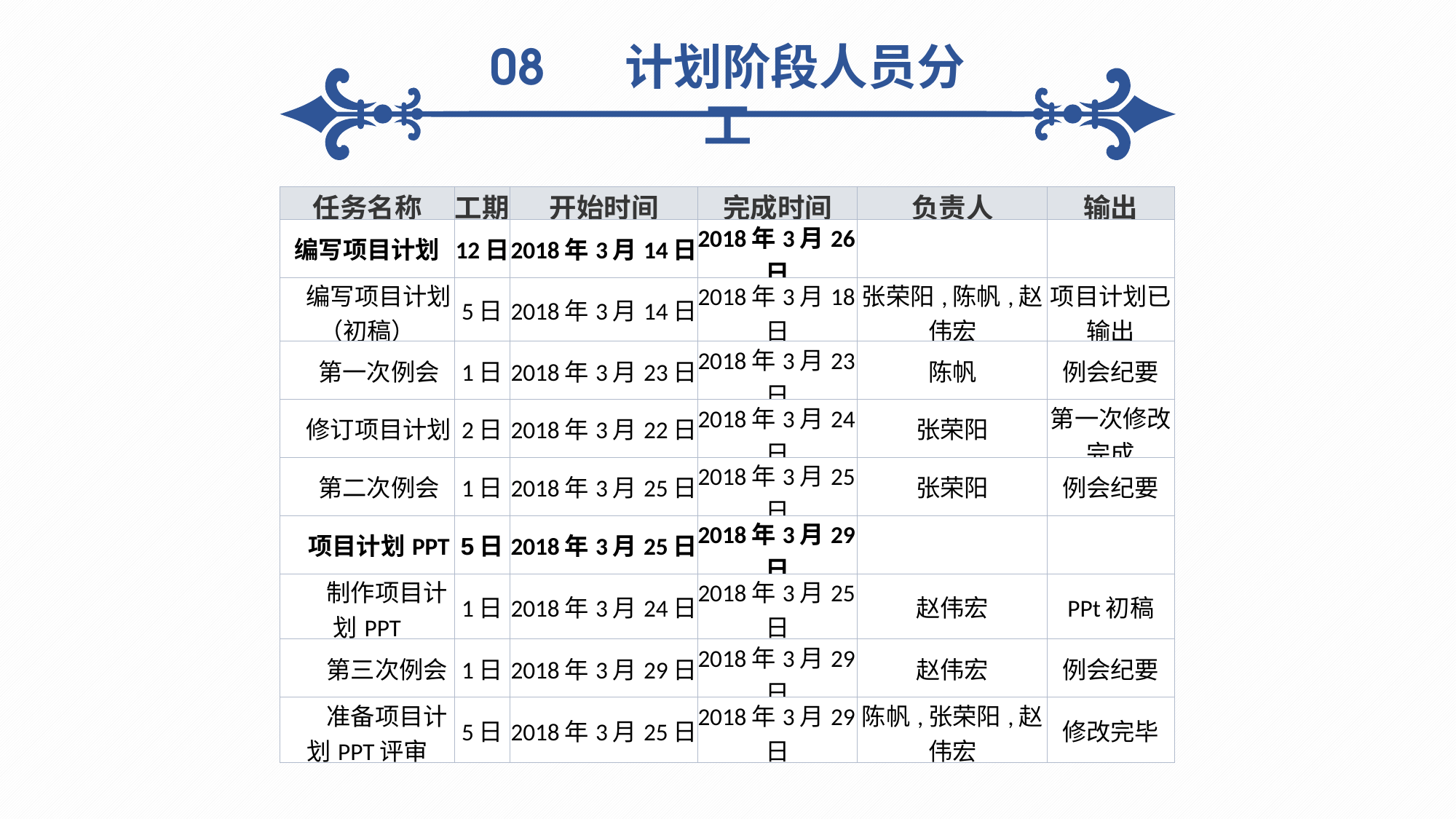

08     计划阶段人员分工

| 任务名称 | 工期 | 开始时间 | 完成时间 | 负责人 | 输出 |
| --- | --- | --- | --- | --- | --- |
| 编写项目计划 | 12日 | 2018年3月14日 | 2018年3月26日 |  |  |
| 编写项目计划（初稿） | 5日 | 2018年3月14日 | 2018年3月18日 | 张荣阳,陈帆,赵伟宏 | 项目计划已输出 |
| 第一次例会 | 1日 | 2018年3月23日 | 2018年3月23日 | 陈帆 | 例会纪要 |
| 修订项目计划 | 2日 | 2018年3月22日 | 2018年3月24日 | 张荣阳 | 第一次修改完成 |
| 第二次例会 | 1日 | 2018年3月25日 | 2018年3月25日 | 张荣阳 | 例会纪要 |
| 项目计划PPT | 5日 | 2018年3月25日 | 2018年3月29日 |  |  |
| 制作项目计划PPT | 1日 | 2018年3月24日 | 2018年3月25日 | 赵伟宏 | PPt初稿 |
| 第三次例会 | 1日 | 2018年3月29日 | 2018年3月29日 | 赵伟宏 | 例会纪要 |
| 准备项目计划PPT评审 | 5日 | 2018年3月25日 | 2018年3月29日 | 陈帆,张荣阳,赵伟宏 | 修改完毕 |